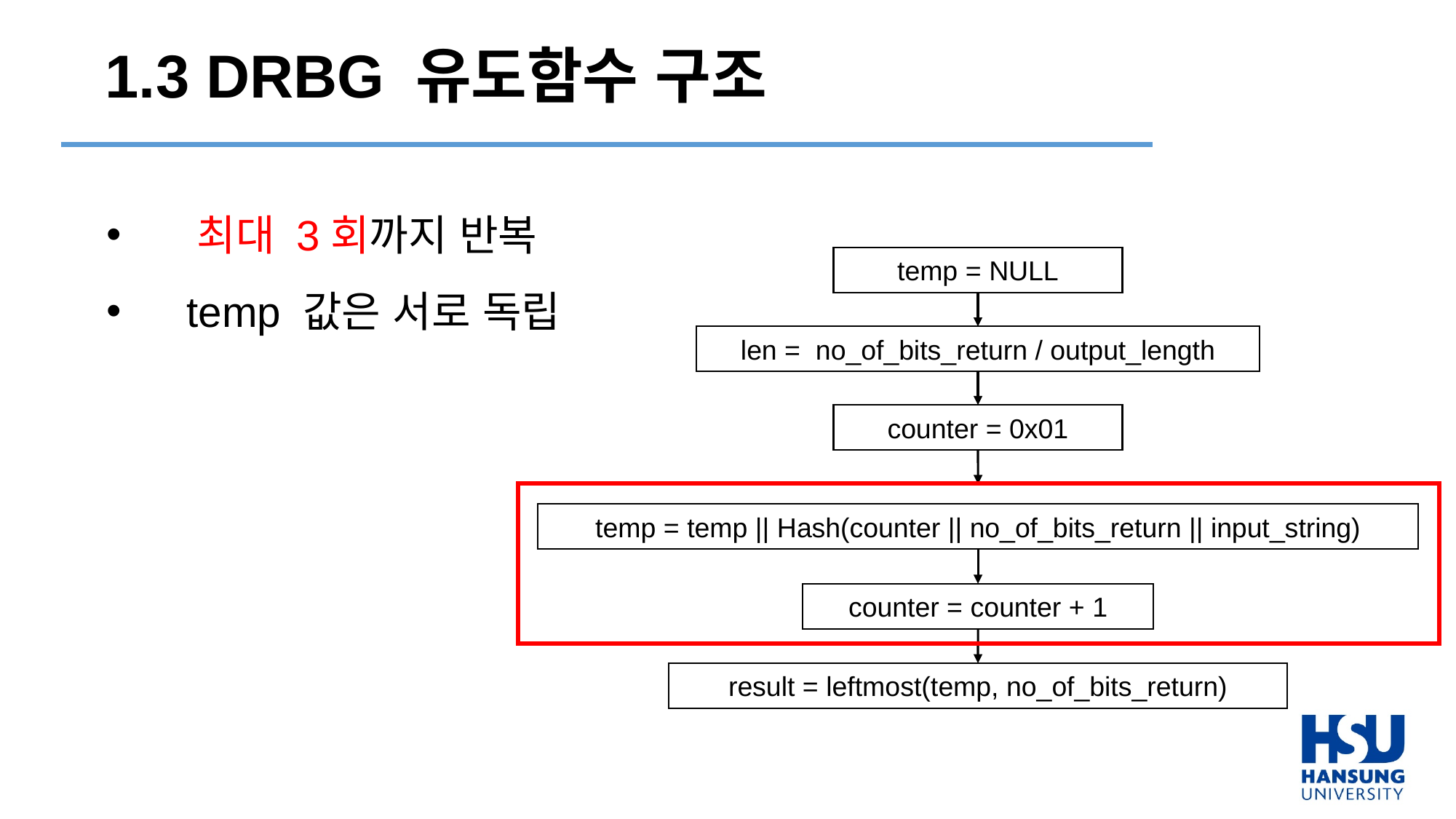

1.3 DRBG 유도함수 구조
 최대 3회까지 반복
 temp 값은 서로 독립
temp = NULL
len =  no_of_bits_return / output_length
counter = 0x01

temp = temp || Hash(counter || no_of_bits_return || input_string)
counter = counter + 1
result = leftmost(temp, no_of_bits_return)